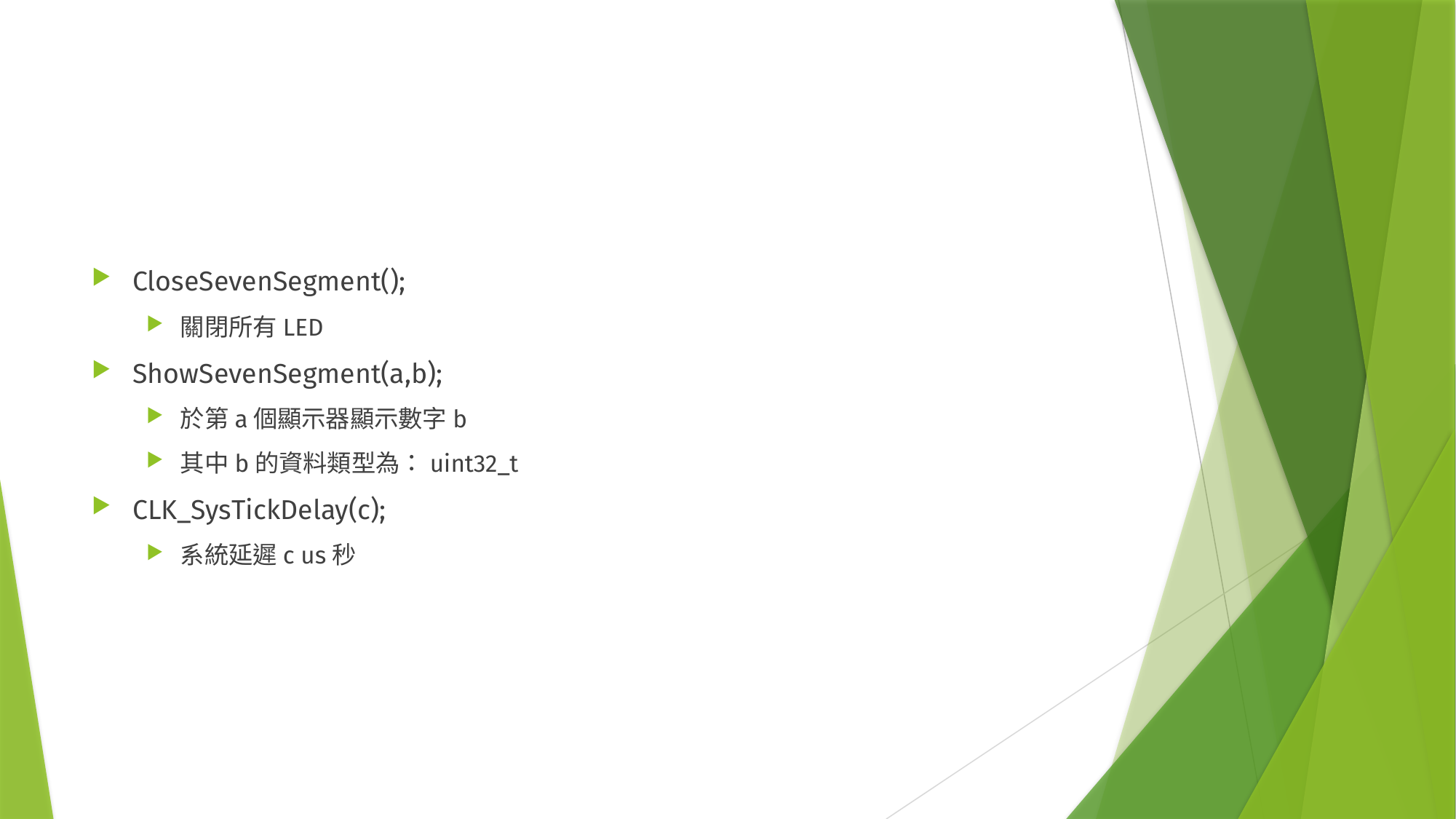

#
CloseSevenSegment();
關閉所有LED
ShowSevenSegment(a,b);
於第a個顯示器顯示數字b
其中b的資料類型為：uint32_t
CLK_SysTickDelay(c);
系統延遲c us秒